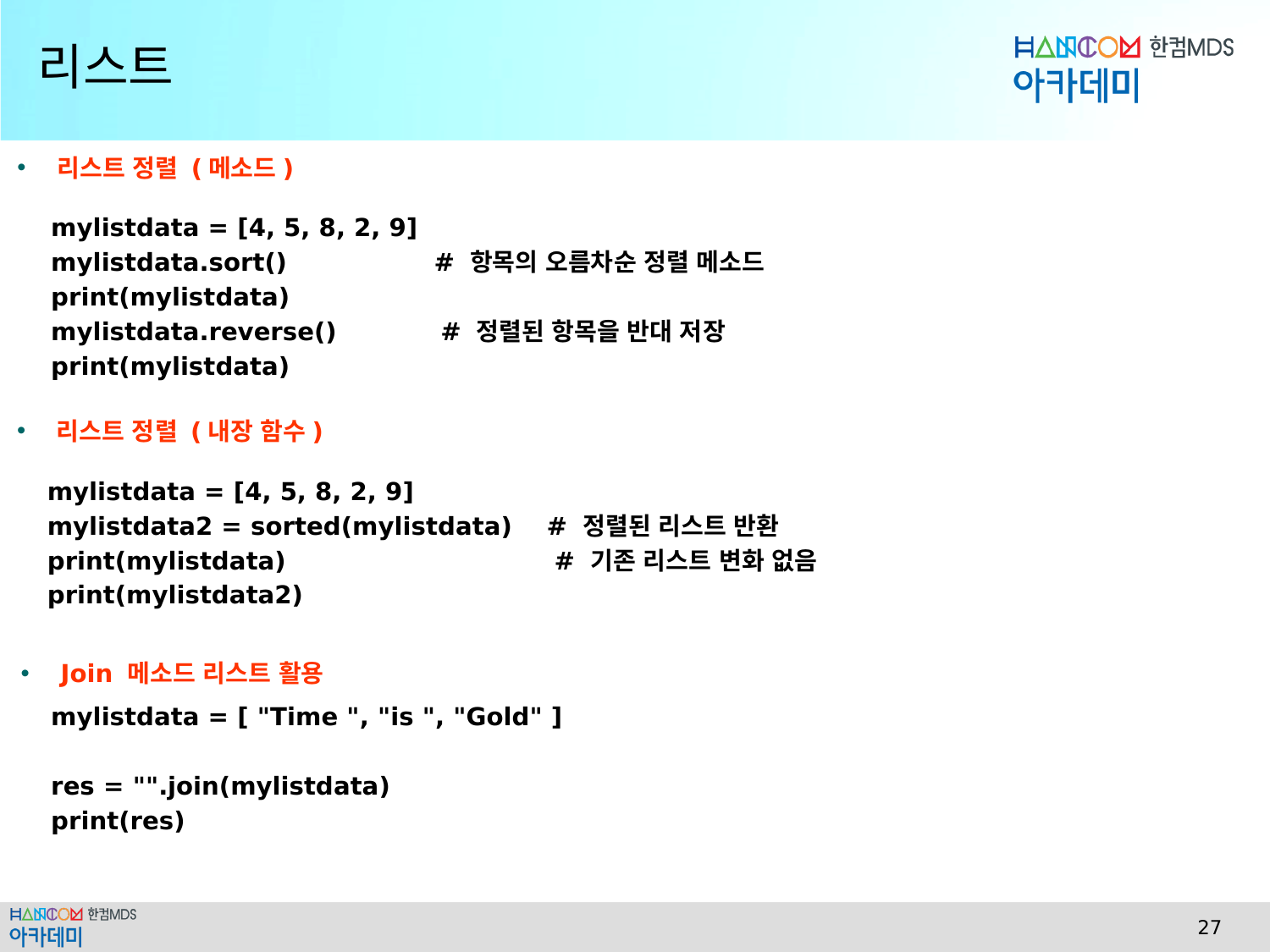

# 리스트
리스트 정렬 (메소드)
mylistdata = [4, 5, 8, 2, 9]
mylistdata.sort()                 # 항목의 오름차순 정렬 메소드
print(mylistdata)
mylistdata.reverse()            # 정렬된 항목을 반대 저장
print(mylistdata)
리스트 정렬 (내장 함수)
mylistdata = [4, 5, 8, 2, 9]
mylistdata2 = sorted(mylistdata)    # 정렬된 리스트 반환
print(mylistdata)                               # 기존 리스트 변화 없음
print(mylistdata2)
Join 메소드 리스트 활용
mylistdata = [ "Time ", "is ", "Gold" ]

res = "".join(mylistdata)
print(res)
                               27